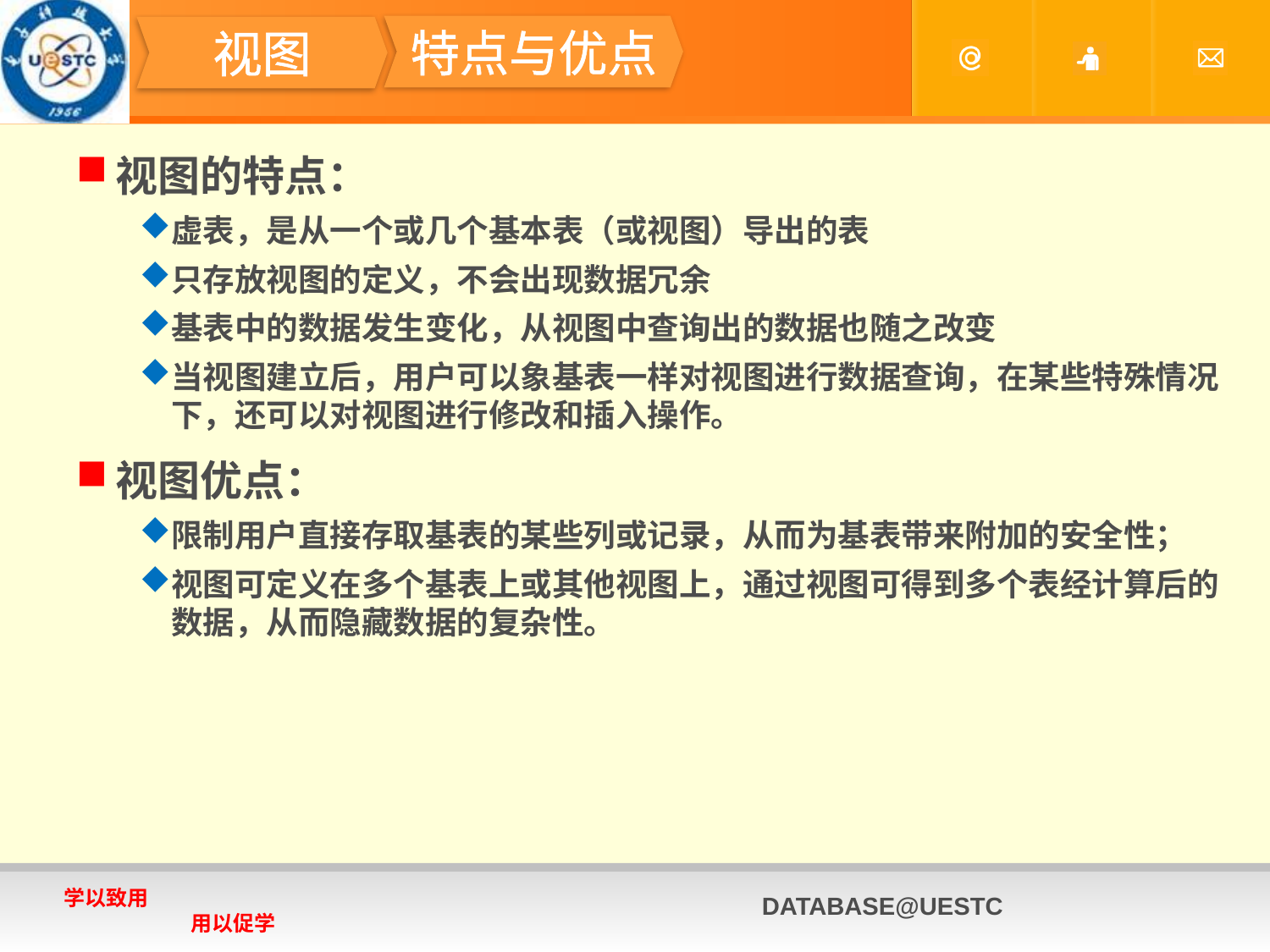

#
特点与优点
视图
视图的特点：
虚表，是从一个或几个基本表（或视图）导出的表
只存放视图的定义，不会出现数据冗余
基表中的数据发生变化，从视图中查询出的数据也随之改变
当视图建立后，用户可以象基表一样对视图进行数据查询，在某些特殊情况下，还可以对视图进行修改和插入操作。
视图优点：
限制用户直接存取基表的某些列或记录，从而为基表带来附加的安全性；
视图可定义在多个基表上或其他视图上，通过视图可得到多个表经计算后的数据，从而隐藏数据的复杂性。